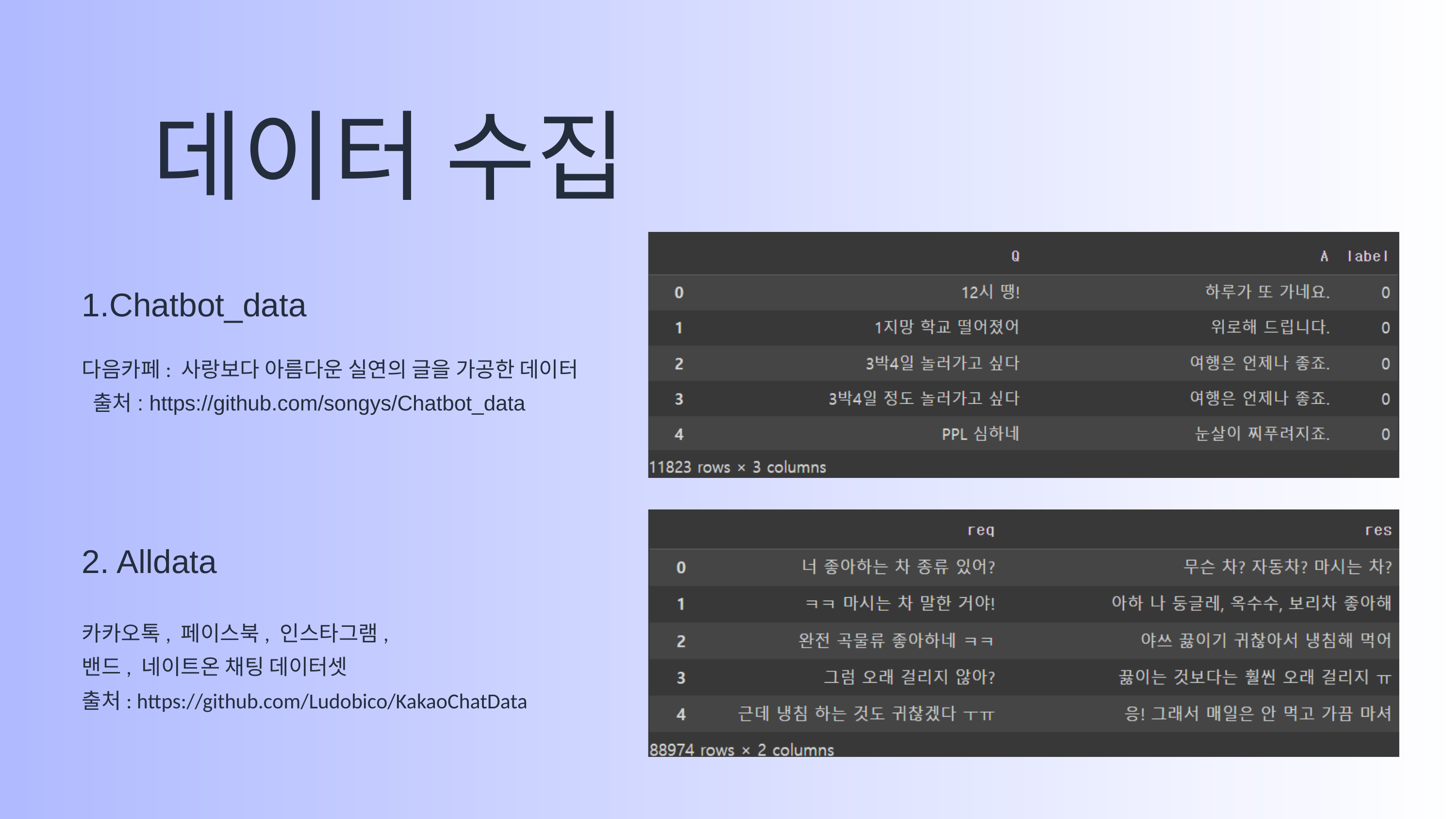

데이터 수집

1.Chatbot_data
다음카페: 사랑보다 아름다운 실연의 글을 가공한 데이터
 출처: https://github.com/songys/Chatbot_data

2. Alldata
카카오톡, 페이스북, 인스타그램,
밴드, 네이트온 채팅 데이터셋
출처: https://github.com/Ludobico/KakaoChatData